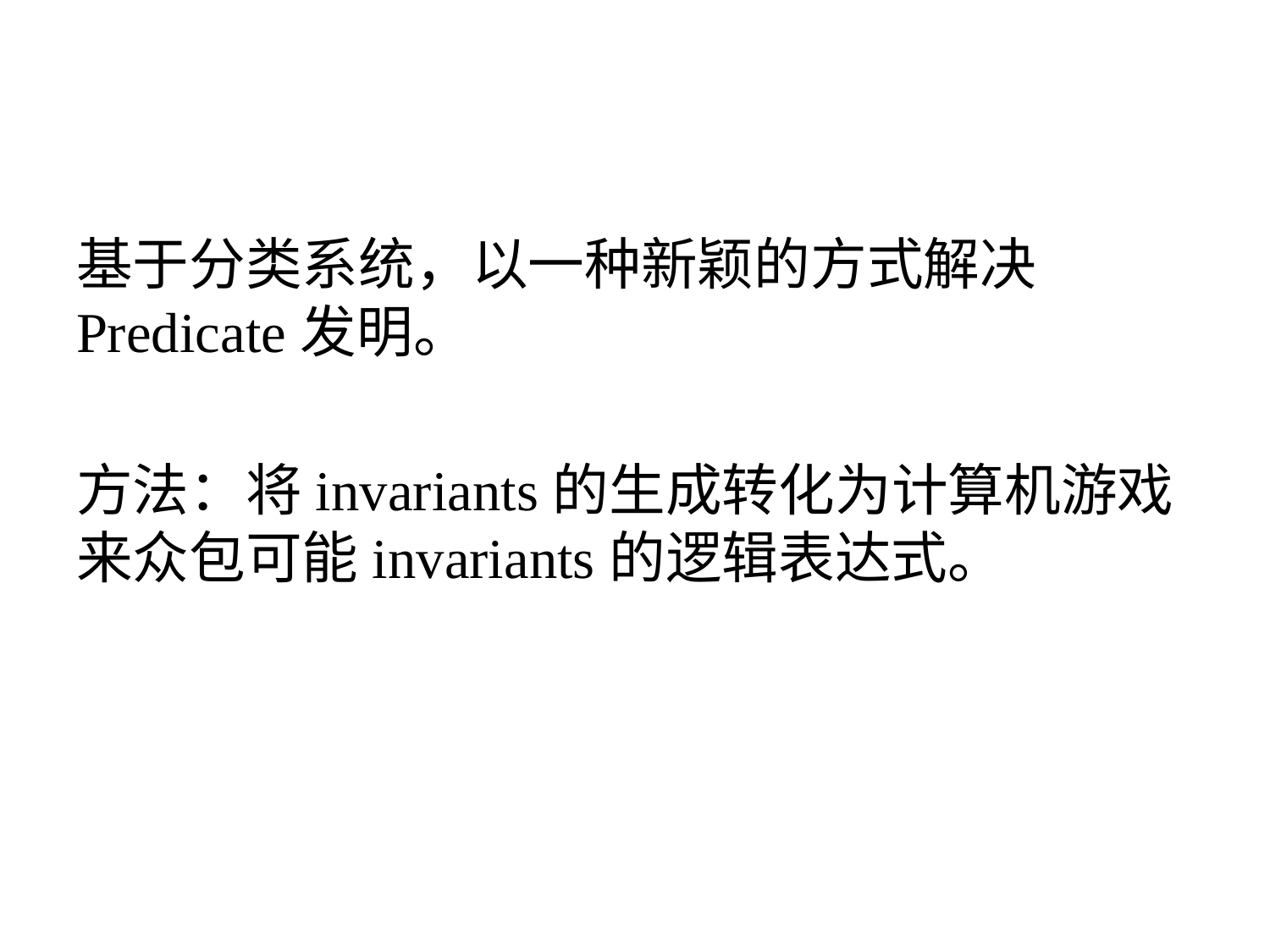

#
基于分类系统，以一种新颖的方式解决Predicate发明。

方法：将invariants的生成转化为计算机游戏来众包可能invariants的逻辑表达式。